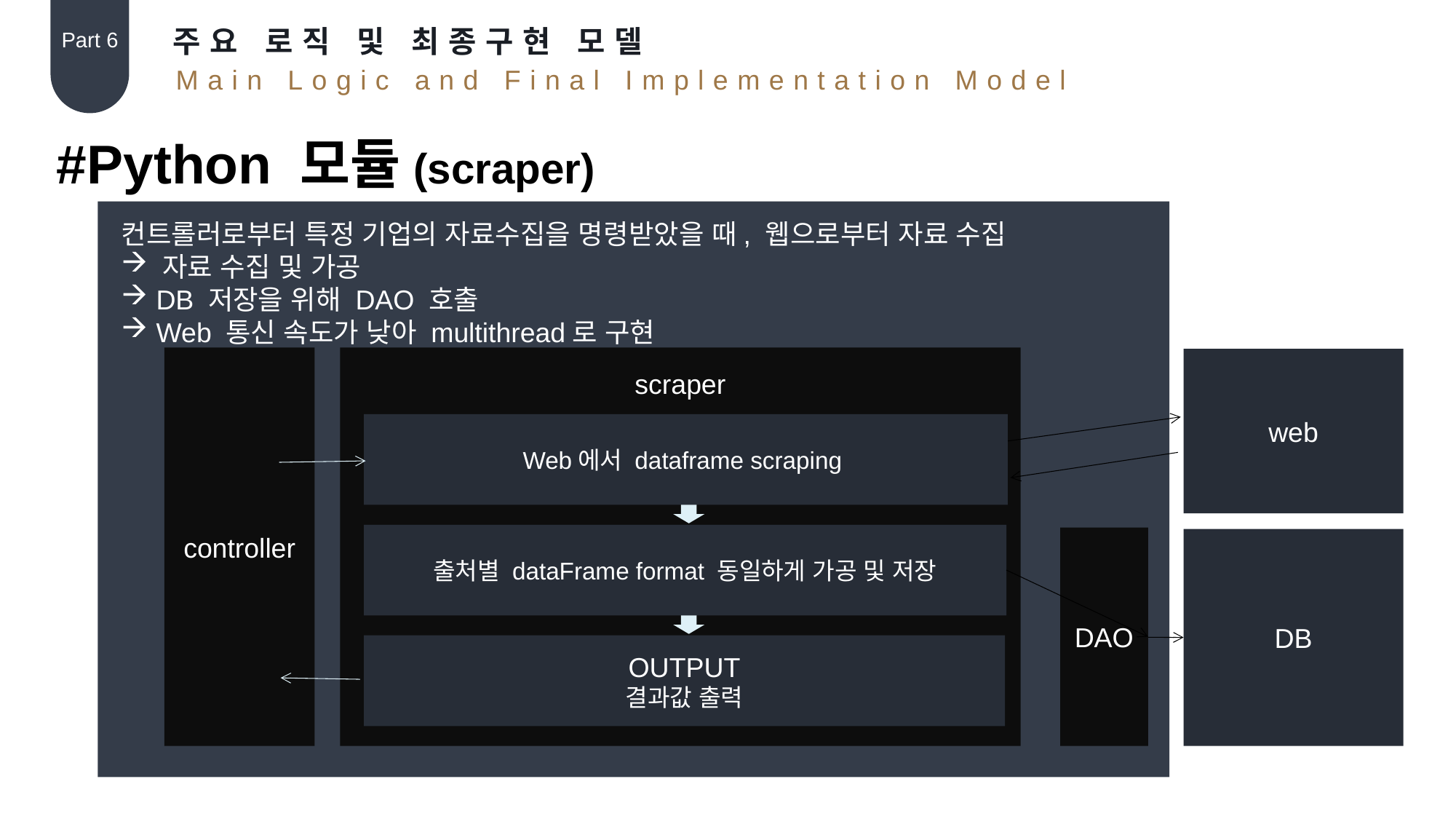

주요 로직 및 최종구현 모델
Part 6
Main Logic and Final Implementation Model
#Python 모듈(scraper)

컨트롤러로부터 특정 기업의 자료수집을 명령받았을 때, 웹으로부터 자료 수집
 자료 수집 및 가공
 DB 저장을 위해 DAO 호출
 Web 통신 속도가 낮아 multithread로 구현
controller
scraper

web
Web에서 dataframe scraping

출처별 dataFrame format 동일하게 가공 및 저장
DAO
DB

OUTPUT
결과값 출력